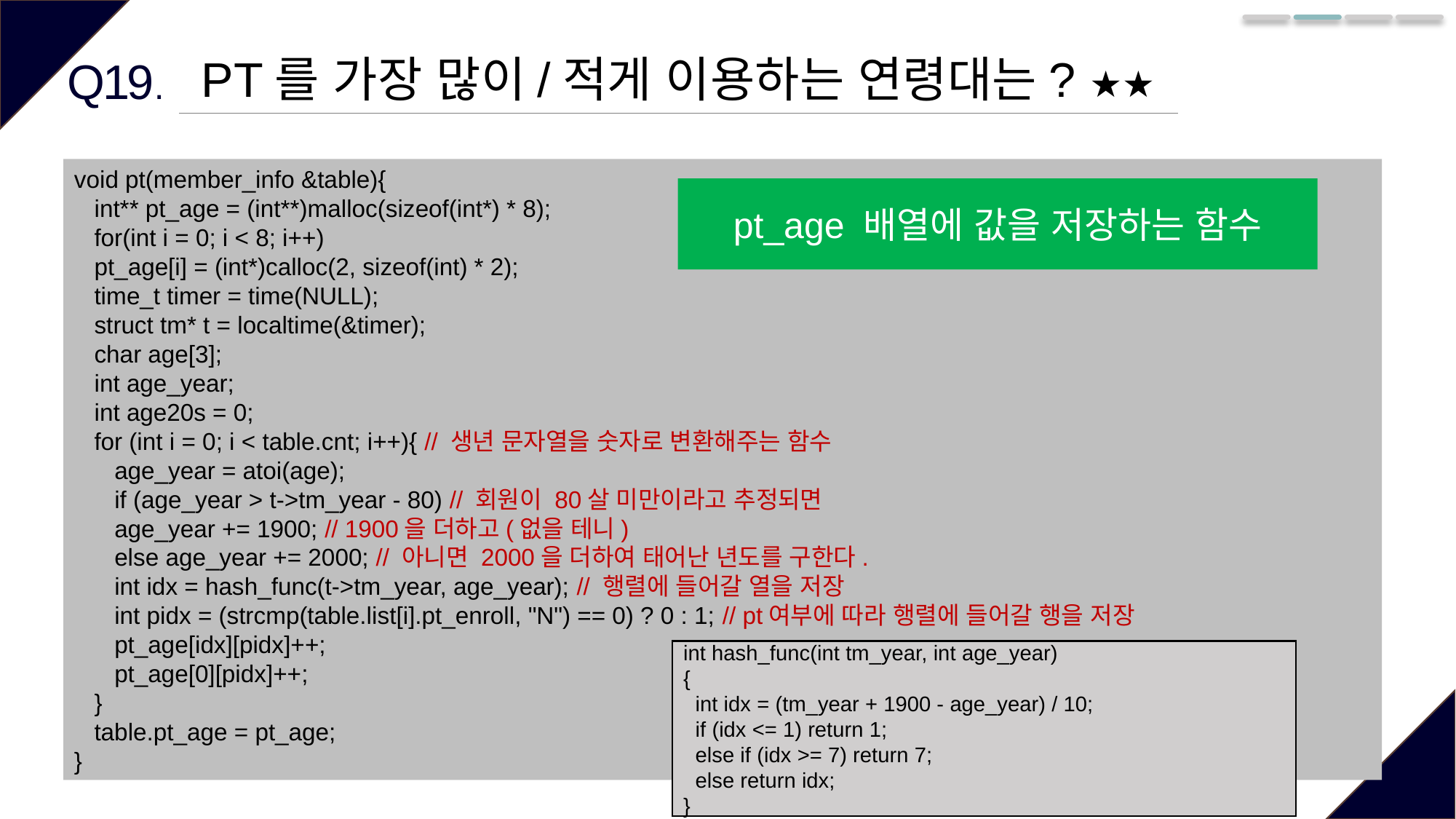

PT를 가장 많이/적게 이용하는 연령대는? ★★
Q19.
void pt(member_info &table){
   int** pt_age = (int**)malloc(sizeof(int*) * 8);
   for(int i = 0; i < 8; i++)
   pt_age[i] = (int*)calloc(2, sizeof(int) * 2);
   time_t timer = time(NULL);
   struct tm* t = localtime(&timer);
   char age[3];
   int age_year;
   int age20s = 0;
   for (int i = 0; i < table.cnt; i++){ // 생년 문자열을 숫자로 변환해주는 함수
      age_year = atoi(age);
      if (age_year > t->tm_year - 80) // 회원이 80살 미만이라고 추정되면
      age_year += 1900; // 1900을 더하고(없을 테니)
      else age_year += 2000; // 아니면 2000을 더하여 태어난 년도를 구한다.
      int idx = hash_func(t->tm_year, age_year); // 행렬에 들어갈 열을 저장
      int pidx = (strcmp(table.list[i].pt_enroll, "N") == 0) ? 0 : 1; // pt여부에 따라 행렬에 들어갈 행을 저장
      pt_age[idx][pidx]++;
      pt_age[0][pidx]++;
   }
   table.pt_age = pt_age;
}
pt_age 배열에 값을 저장하는 함수

int hash_func(int tm_year, int age_year)
{
  int idx = (tm_year + 1900 - age_year) / 10;
  if (idx <= 1) return 1;
  else if (idx >= 7) return 7;
  else return idx;
}